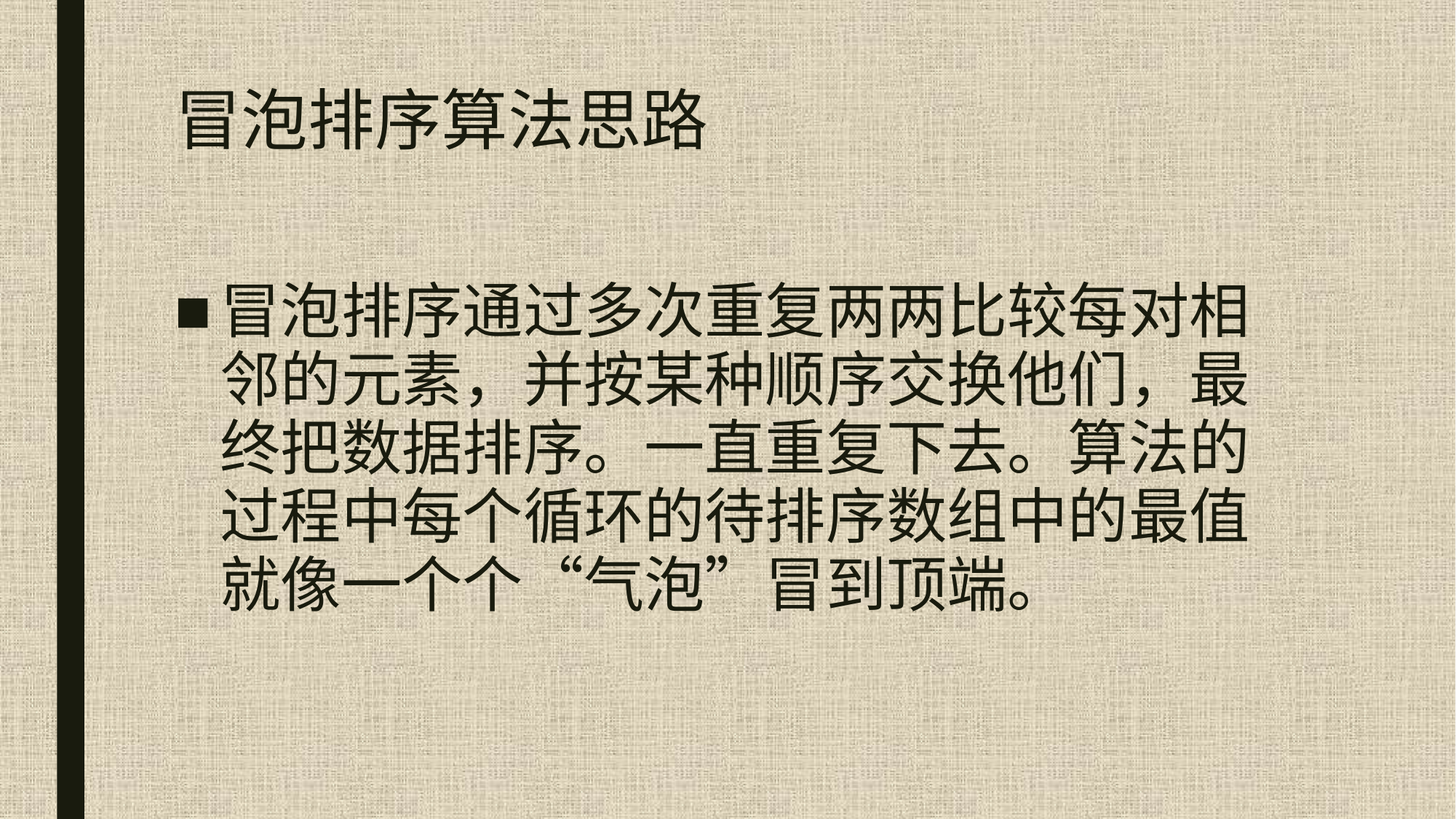

# 冒泡排序算法思路
冒泡排序通过多次重复两两比较每对相邻的元素，并按某种顺序交换他们，最终把数据排序。一直重复下去。算法的过程中每个循环的待排序数组中的最值就像一个个“气泡”冒到顶端。